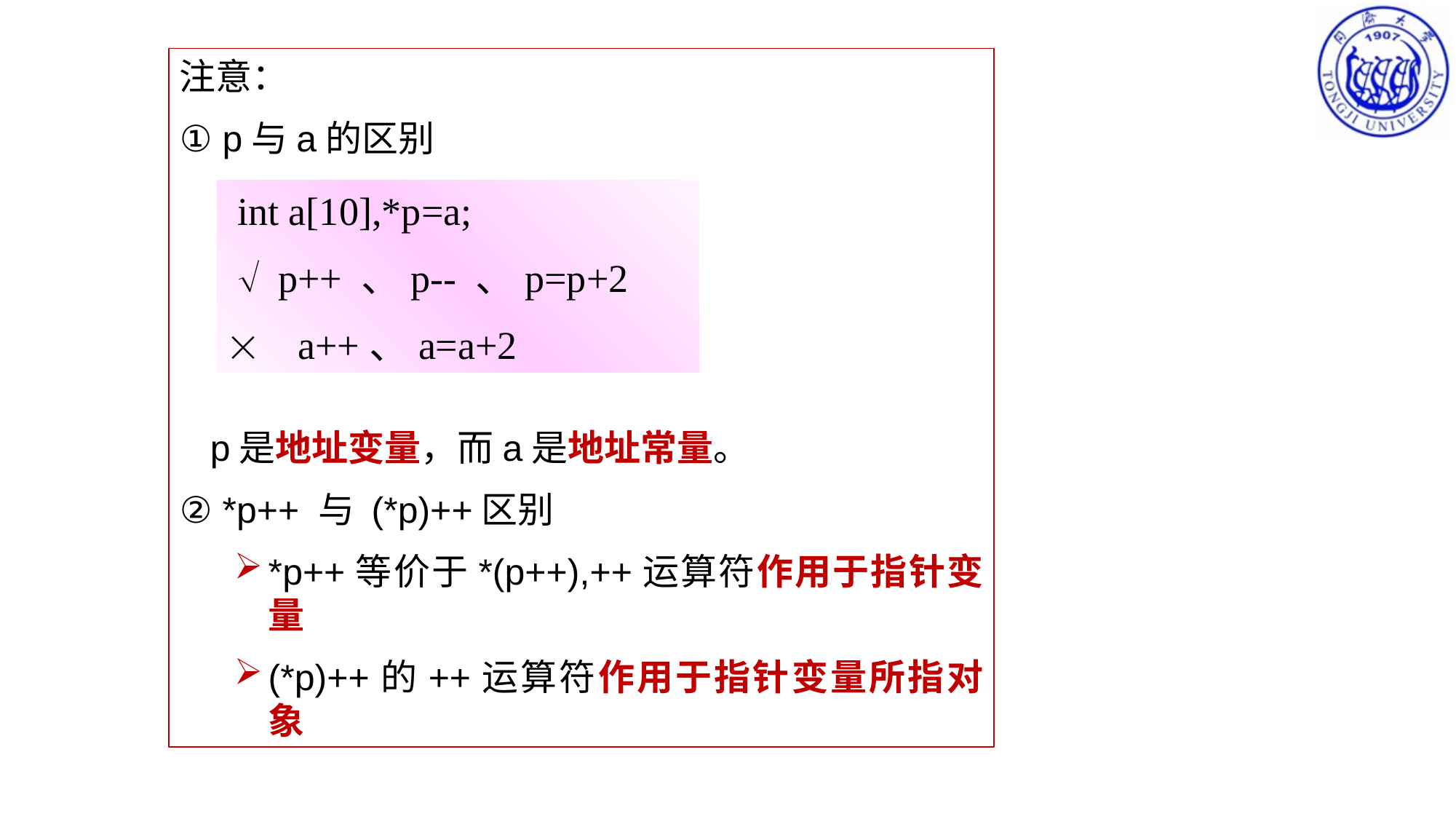

注意：
① p与a的区别

   p是地址变量，而a是地址常量。
② *p++ 与 (*p)++区别
*p++等价于*(p++),++运算符作用于指针变量
(*p)++的++运算符作用于指针变量所指对象
 int a[10],*p=a;
 √  p++ 、p-- 、p=p+2
×    a++、a=a+2